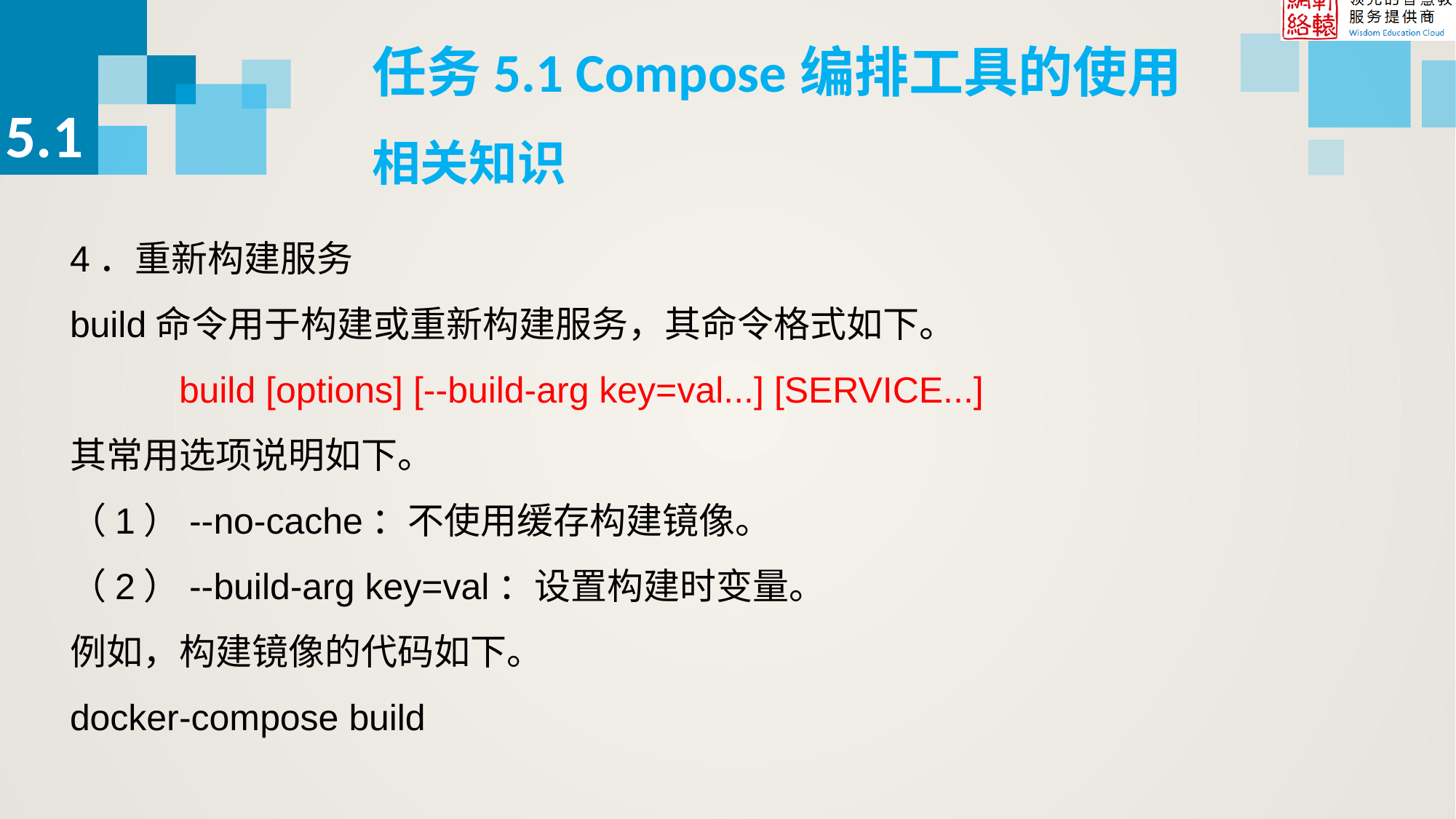

任务5.1 Compose编排工具的使用
5.1
相关知识
4．重新构建服务
build命令用于构建或重新构建服务，其命令格式如下。
	build [options] [--build-arg key=val...] [SERVICE...]
其常用选项说明如下。
（1）--no-cache：不使用缓存构建镜像。
（2）--build-arg key=val：设置构建时变量。
例如，构建镜像的代码如下。
docker-compose build